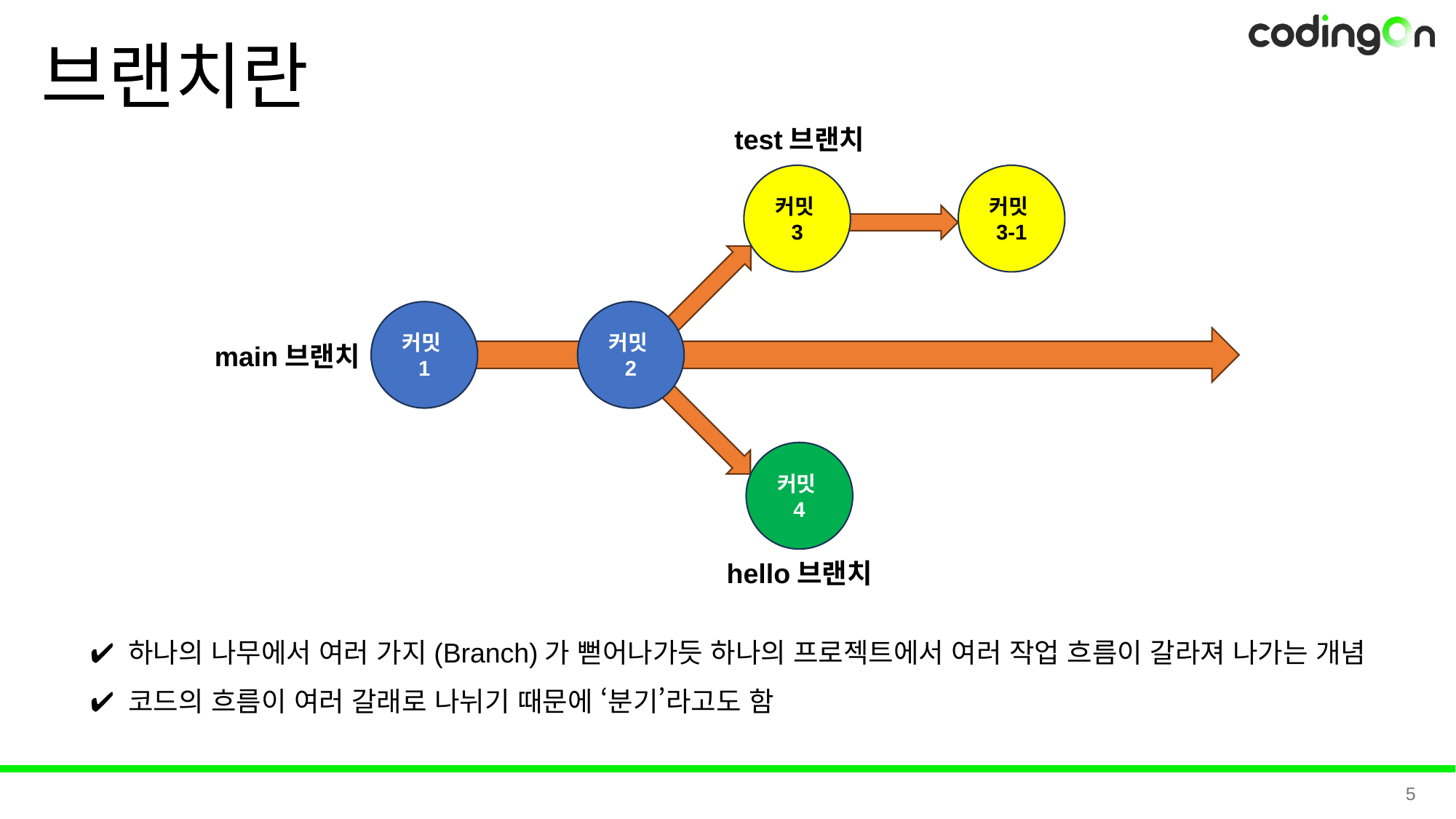

# 브랜치란
test브랜치
커밋3
커밋3-1

커밋1
커밋2

main브랜치

커밋4
hello브랜치
✔️ 하나의 나무에서 여러 가지(Branch)가 뻗어나가듯 하나의 프로젝트에서 여러 작업 흐름이 갈라져 나가는 개념
✔️ 코드의 흐름이 여러 갈래로 나뉘기 때문에 ‘분기’라고도 함
5